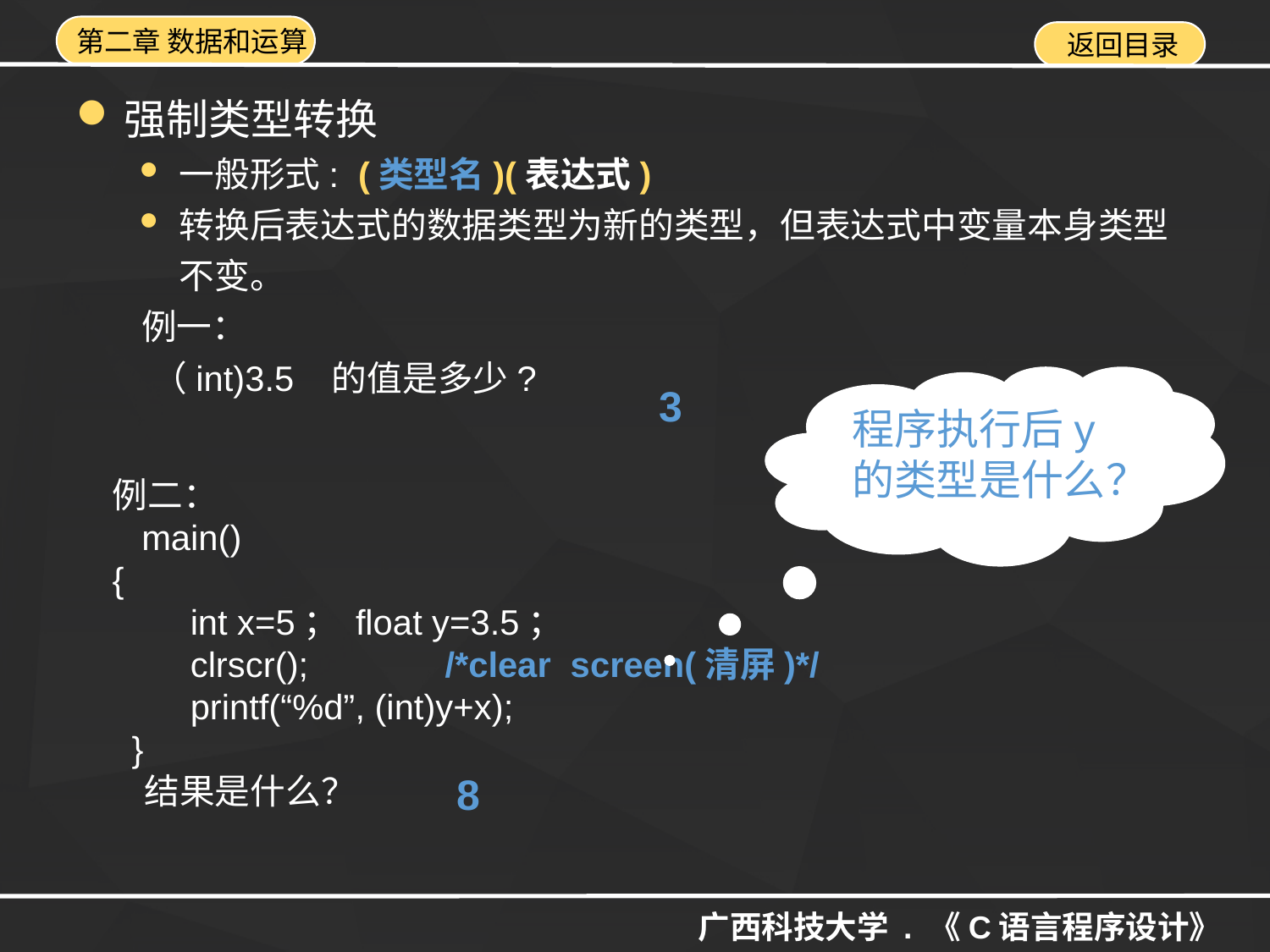

强制类型转换
一般形式:  (类型名)(表达式)
转换后表达式的数据类型为新的类型，但表达式中变量本身类型不变。
  例一：
    （int)3.5   的值是多少?
程序执行后y的类型是什么？
3
例二：
   main()
{
        int x=5； float y=3.5；
        clrscr();              /*clear  screen(清屏)*/
        printf(“%d”, (int)y+x);
  }
   结果是什么？
8